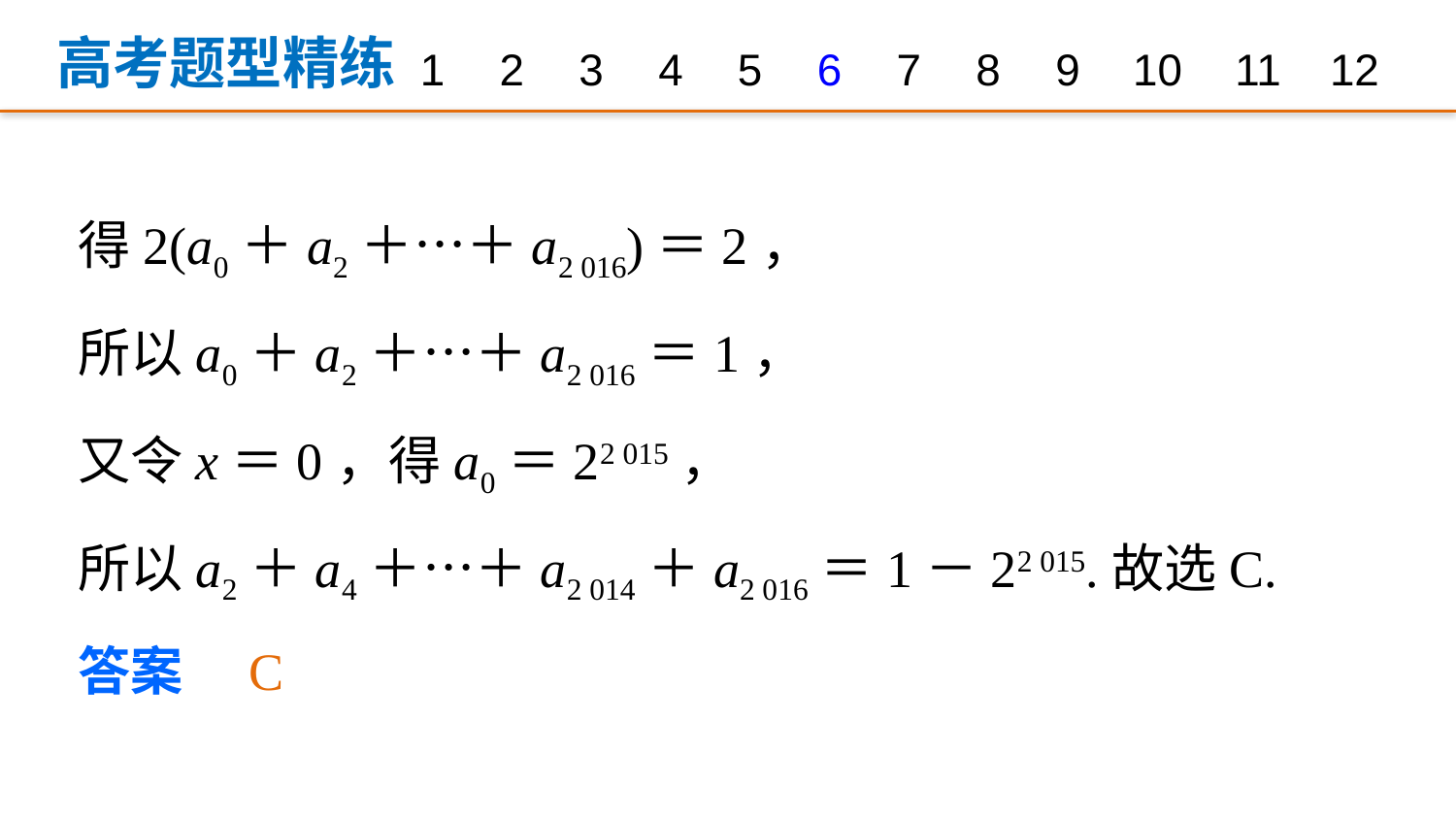

高考题型精练
1
2
3
4
5
6
7
8
9
12
10
11
得2(a0＋a2＋…＋a2 016)＝2，
所以a0＋a2＋…＋a2 016＝1，
又令x＝0，得a0＝22 015，
所以a2＋a4＋…＋a2 014＋a2 016＝1－22 015.故选C.
答案　C